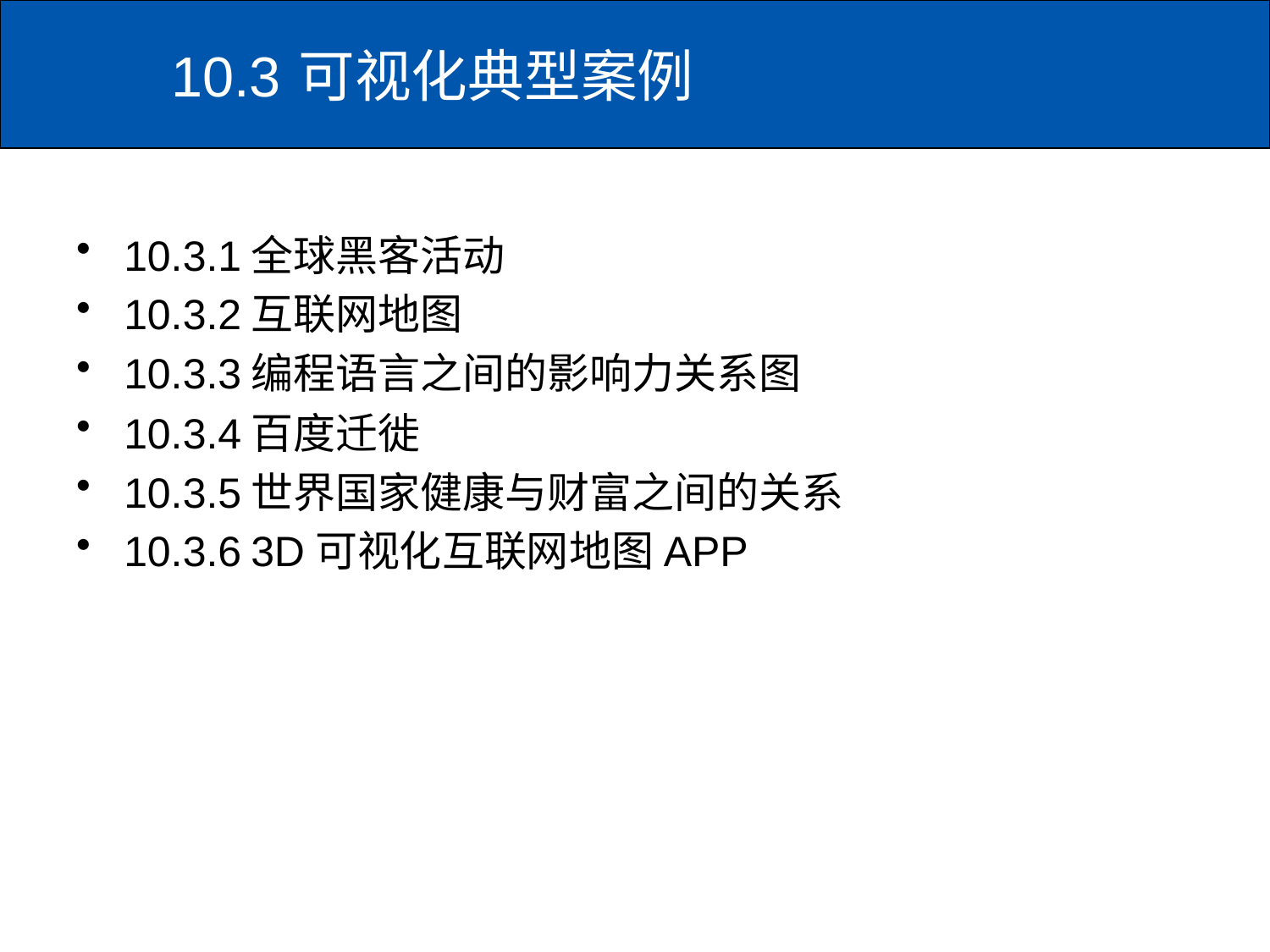

# 10.3	可视化典型案例
10.3.1	全球黑客活动
10.3.2	互联网地图
10.3.3	编程语言之间的影响力关系图
10.3.4	百度迁徙
10.3.5	世界国家健康与财富之间的关系
10.3.6	3D可视化互联网地图APP